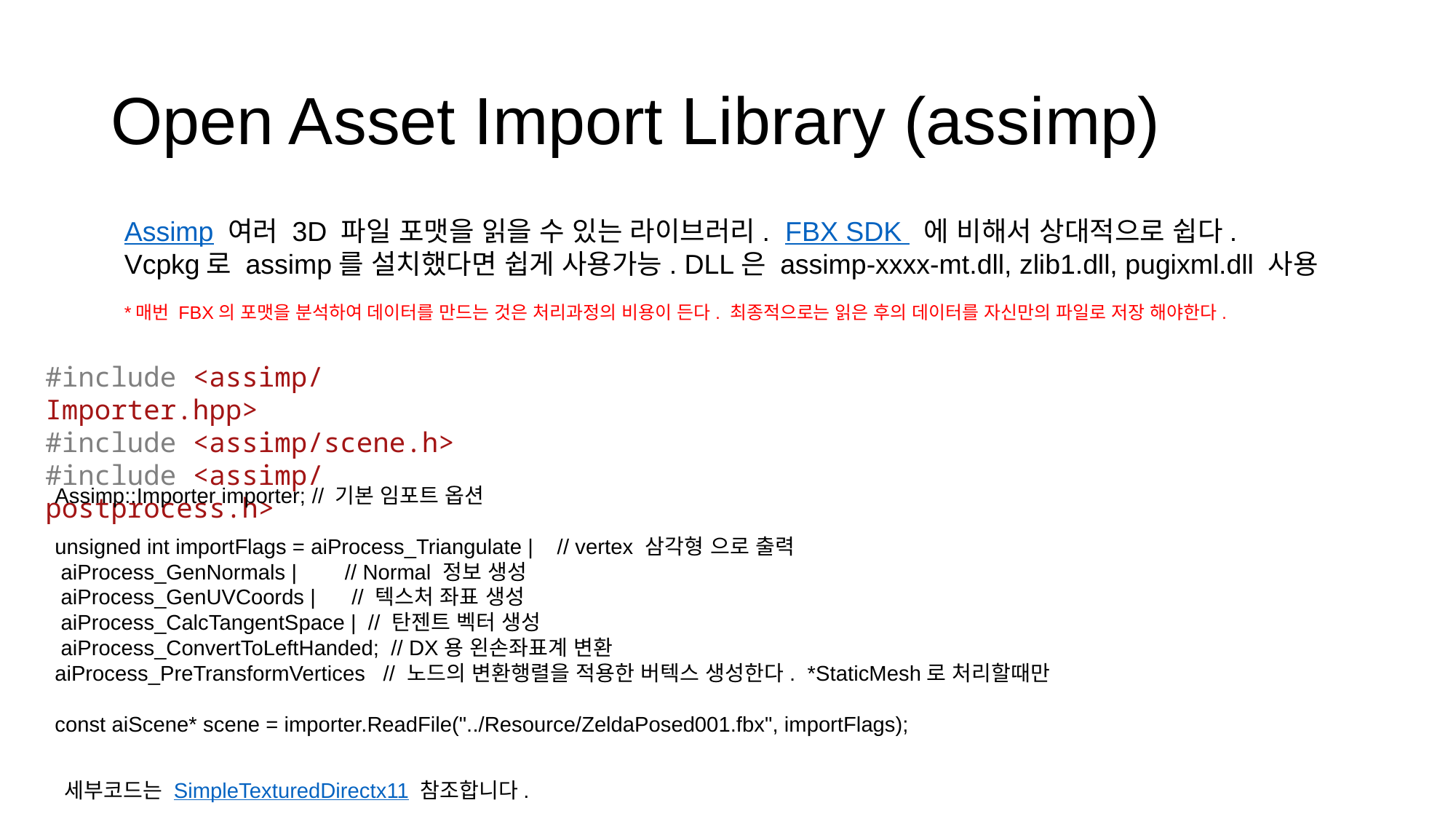

# Open Asset Import Library (assimp)
Assimp 여러 3D 파일 포맷을 읽을 수 있는 라이브러리.  FBX SDK  에 비해서 상대적으로 쉽다.
Vcpkg로 assimp를 설치했다면 쉽게 사용가능. DLL은 assimp-xxxx-mt.dll, zlib1.dll, pugixml.dll 사용

*매번 FBX의 포맷을 분석하여 데이터를 만드는 것은 처리과정의 비용이 든다. 최종적으로는 읽은 후의 데이터를 자신만의 파일로 저장 해야한다.
#include <assimp/Importer.hpp>
#include <assimp/scene.h>
#include <assimp/postprocess.h>
Assimp::Importer importer; // 기본 임포트 옵션

unsigned int importFlags = aiProcess_Triangulate |    // vertex 삼각형 으로 출력
 aiProcess_GenNormals |        // Normal 정보 생성
 aiProcess_GenUVCoords |      // 텍스처 좌표 생성
 aiProcess_CalcTangentSpace |  // 탄젠트 벡터 생성
 aiProcess_ConvertToLeftHanded;  // DX용 왼손좌표계 변환
aiProcess_PreTransformVertices   // 노드의 변환행렬을 적용한 버텍스 생성한다.  *StaticMesh로 처리할때만

const aiScene* scene = importer.ReadFile("../Resource/ZeldaPosed001.fbx", importFlags);
세부코드는 SimpleTexturedDirectx11 참조합니다.